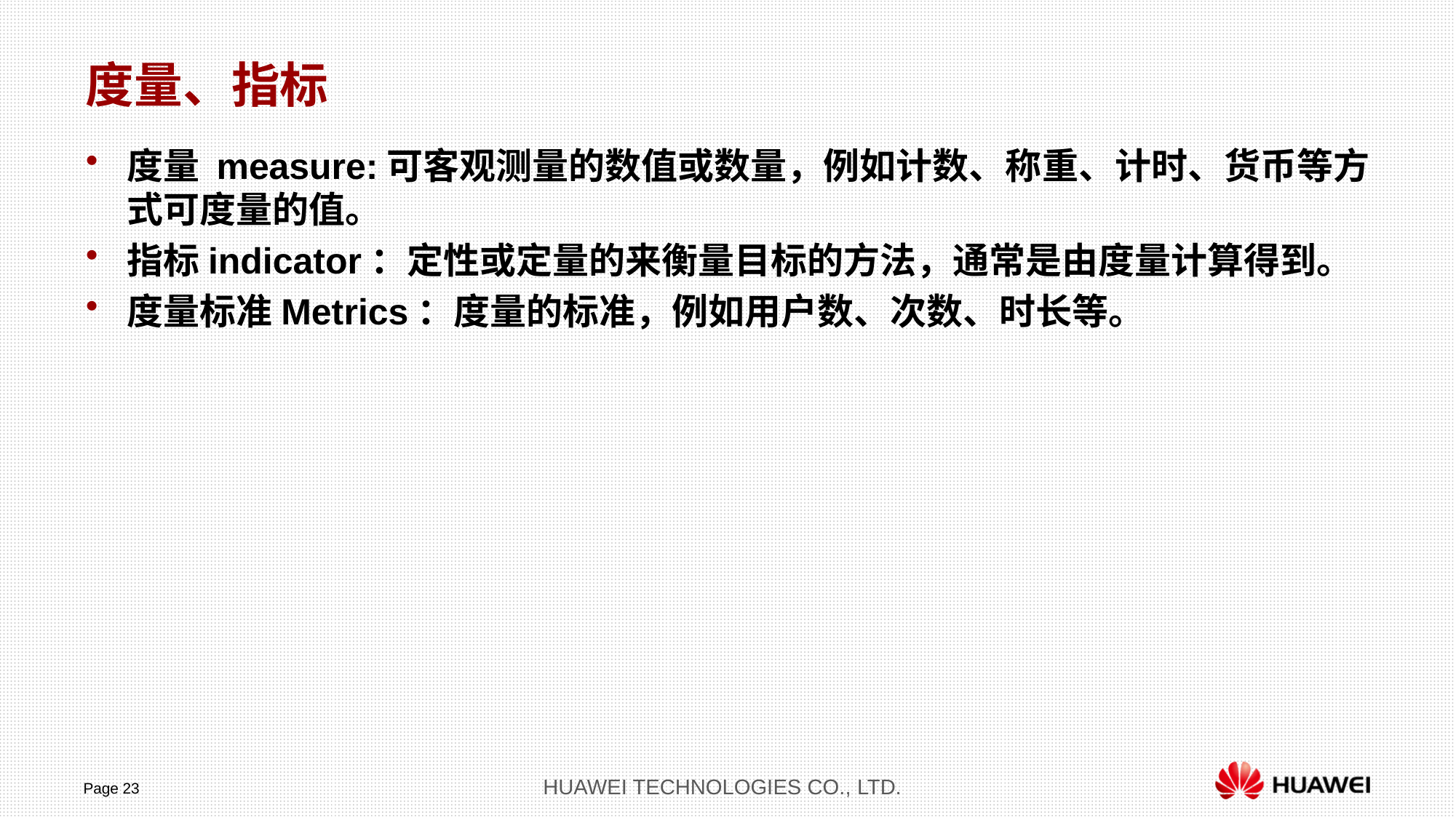

# 度量、指标
度量 measure:可客观测量的数值或数量，例如计数、称重、计时、货币等方式可度量的值。
指标indicator：定性或定量的来衡量目标的方法，通常是由度量计算得到。
度量标准Metrics：度量的标准，例如用户数、次数、时长等。